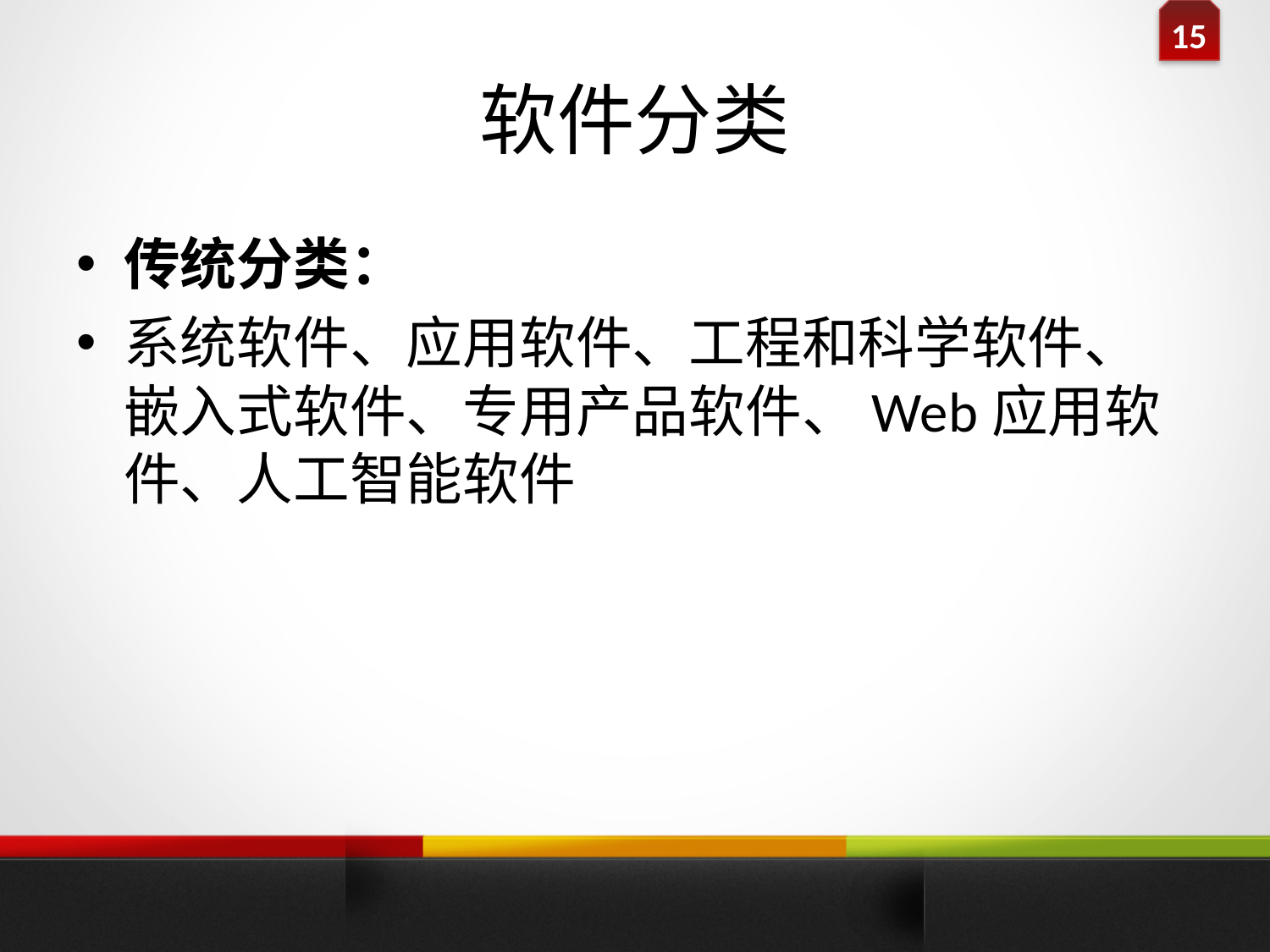

# 软件分类
传统分类：
系统软件、应用软件、工程和科学软件、嵌入式软件、专用产品软件、Web应用软件、人工智能软件